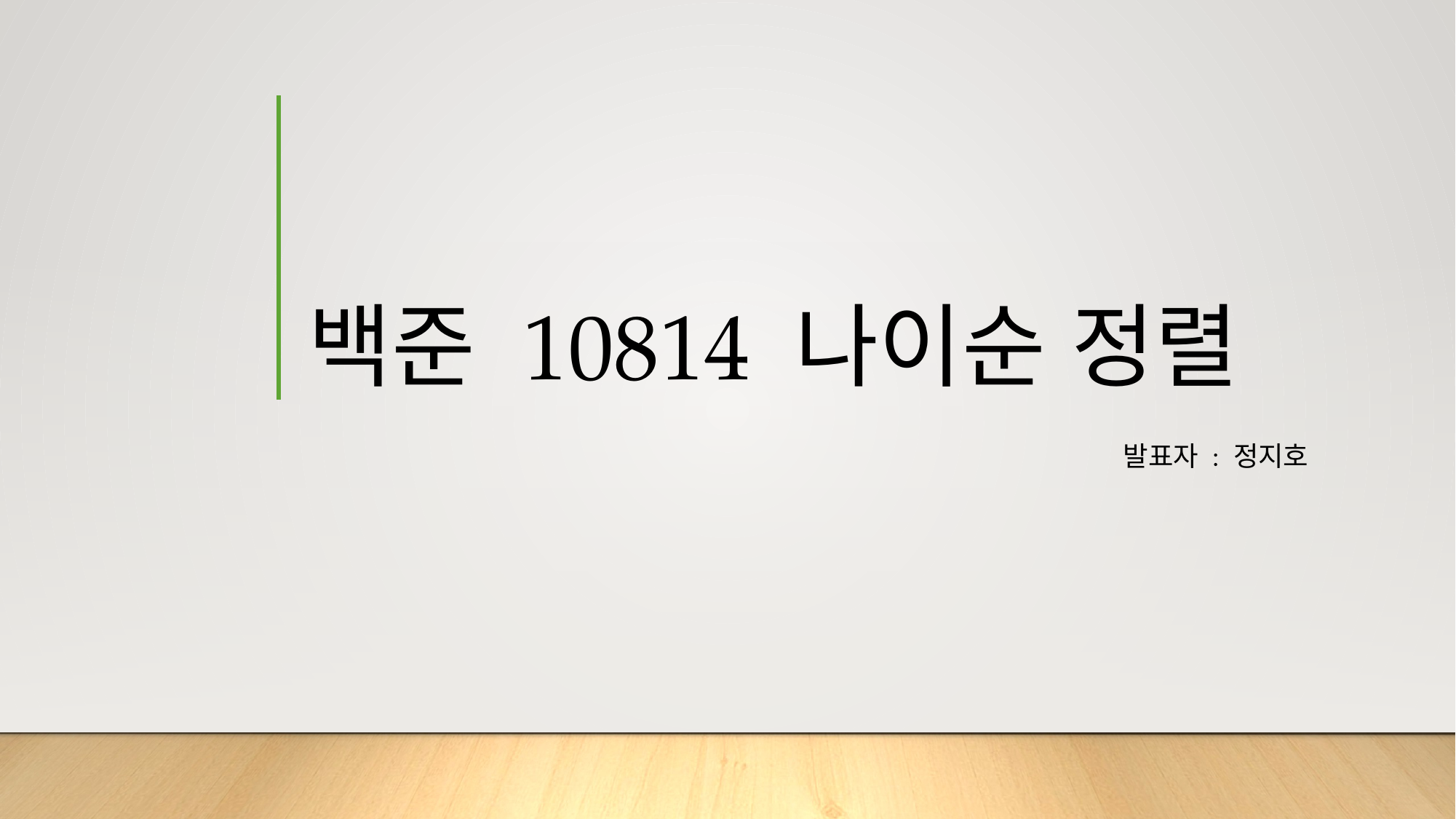

# 백준 10814 나이순 정렬
발표자 : 정지호